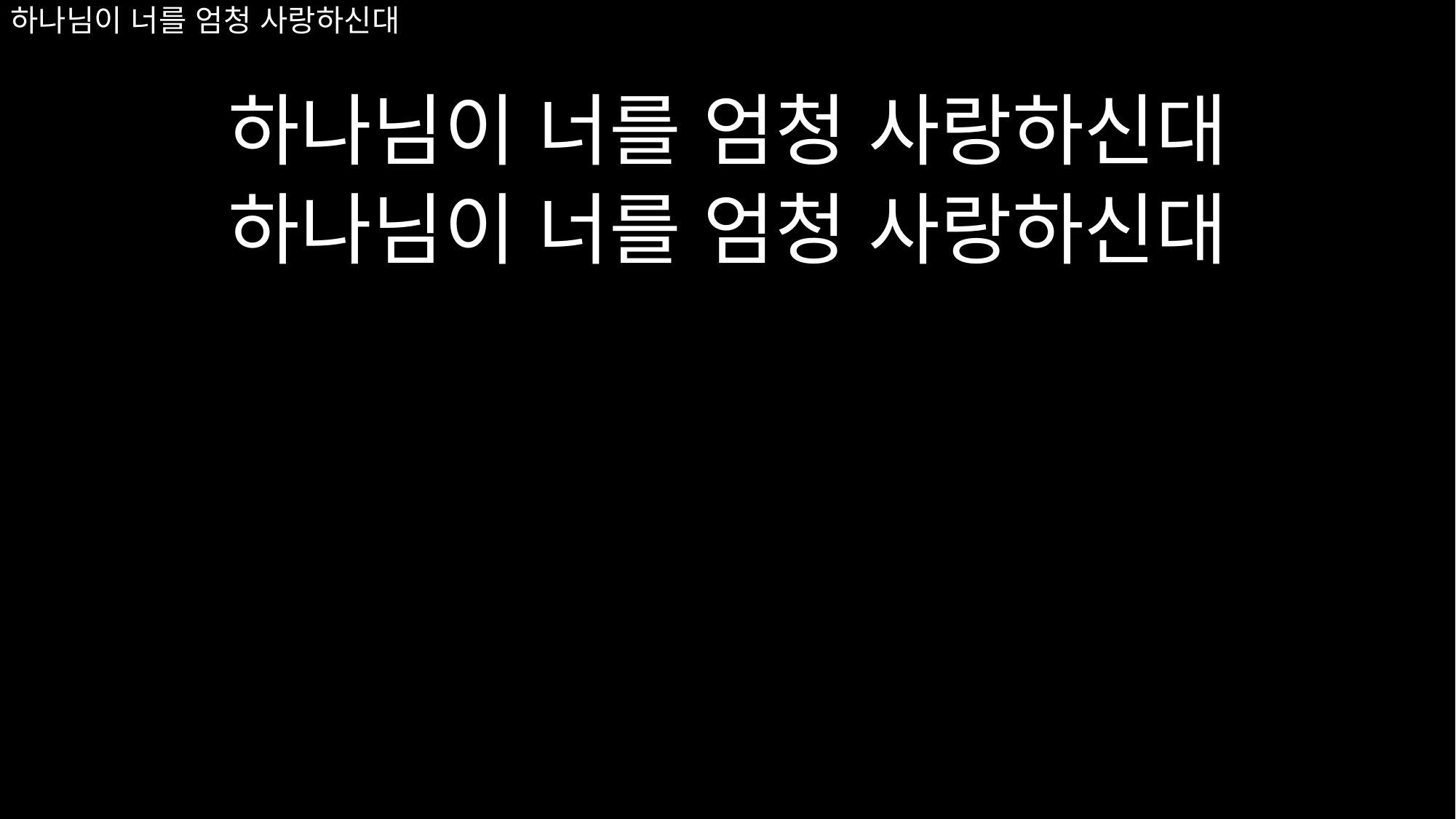

하나님이 너를 엄청 사랑하신대
하나님이 너를 엄청 사랑하신대

# 하나님이 너를 엄청 사랑하신대